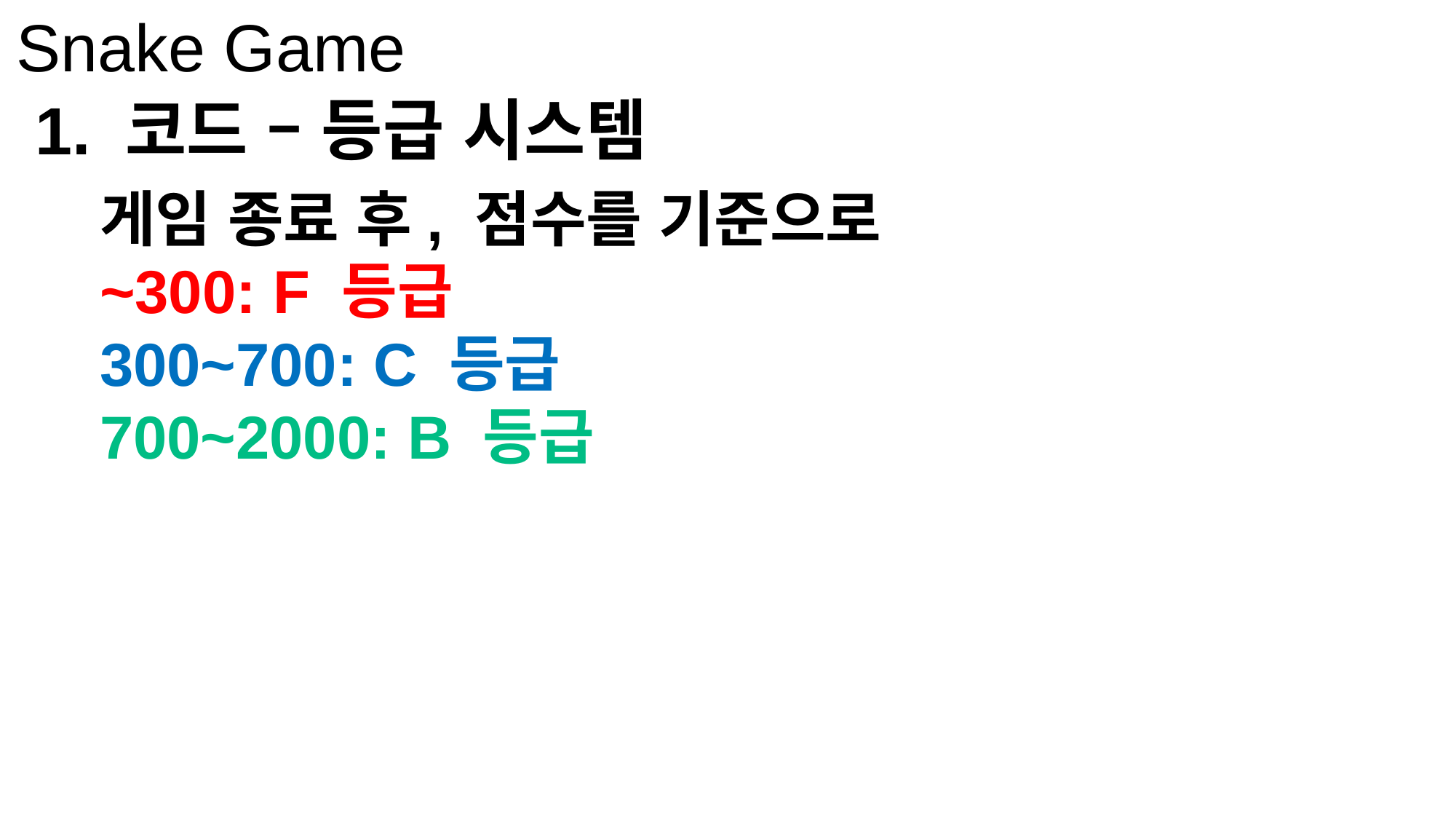

Snake Game
1. 코드 – 등급 시스템
게임 종료 후, 점수를 기준으로
~300: F 등급
300~700: C 등급
700~2000: B 등급